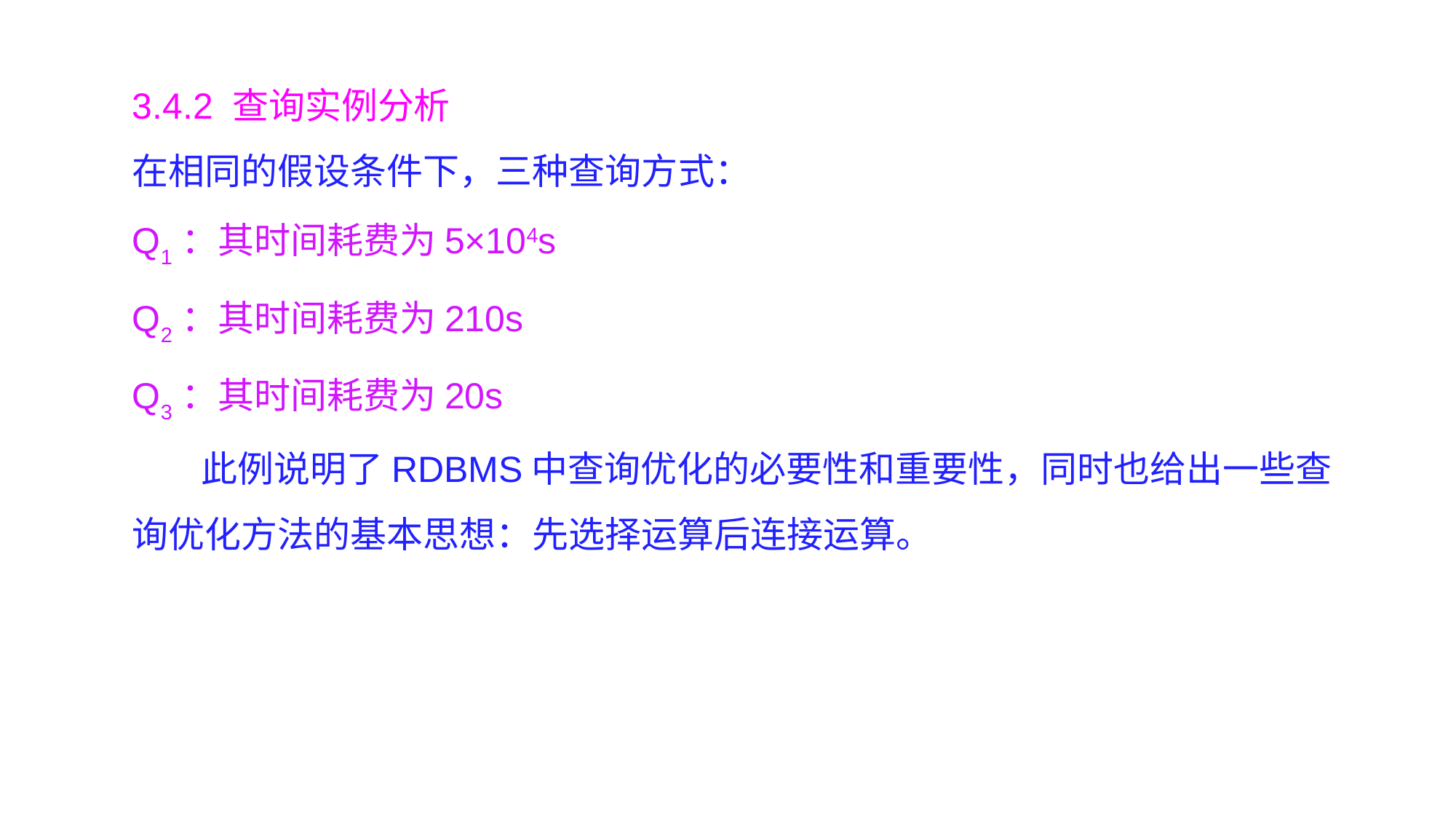

3.4.2 查询实例分析
在相同的假设条件下，三种查询方式：
Q1：其时间耗费为5×104s
Q2：其时间耗费为210s
Q3：其时间耗费为20s
此例说明了RDBMS中查询优化的必要性和重要性，同时也给出一些查询优化方法的基本思想：先选择运算后连接运算。